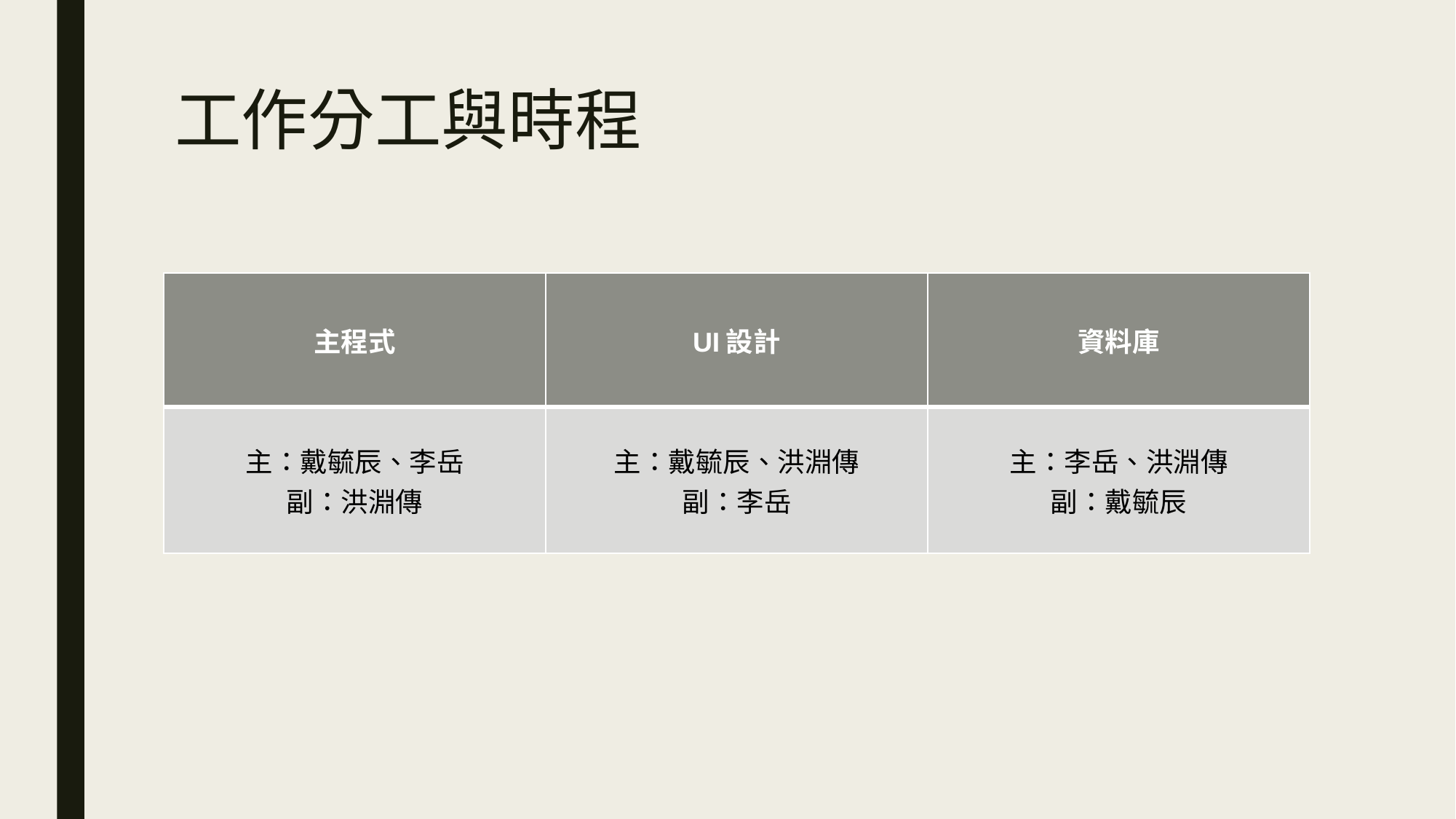

# 工作分工與時程
| 主程式 | UI設計 | 資料庫 |
| --- | --- | --- |
| 主：戴毓辰、李岳 副：洪淵傳 | 主：戴毓辰、洪淵傳 副：李岳 | 主：李岳、洪淵傳 副：戴毓辰 |